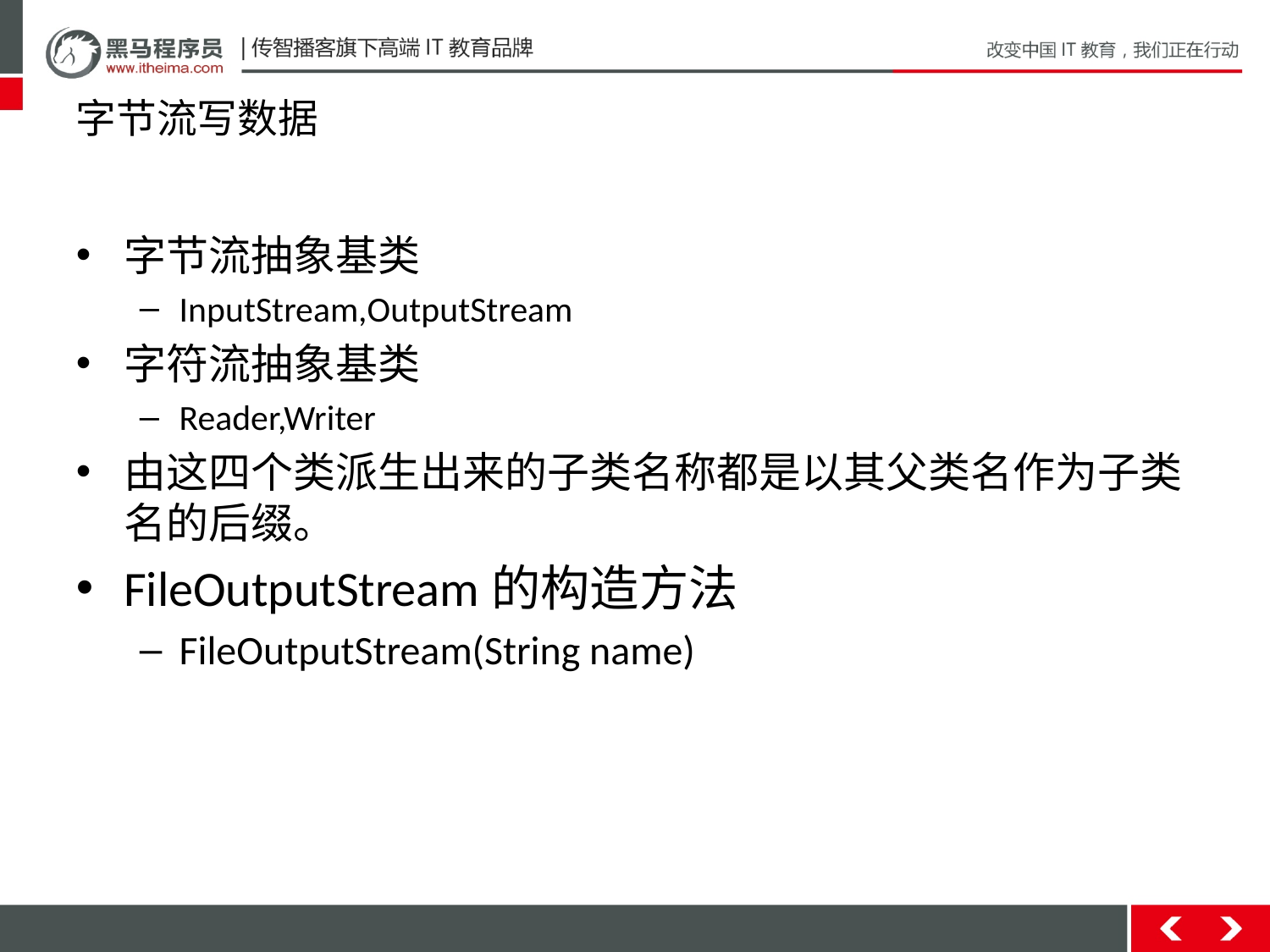

# 字节流写数据
字节流抽象基类
InputStream,OutputStream
字符流抽象基类
Reader,Writer
由这四个类派生出来的子类名称都是以其父类名作为子类名的后缀。
FileOutputStream的构造方法
FileOutputStream(String name)